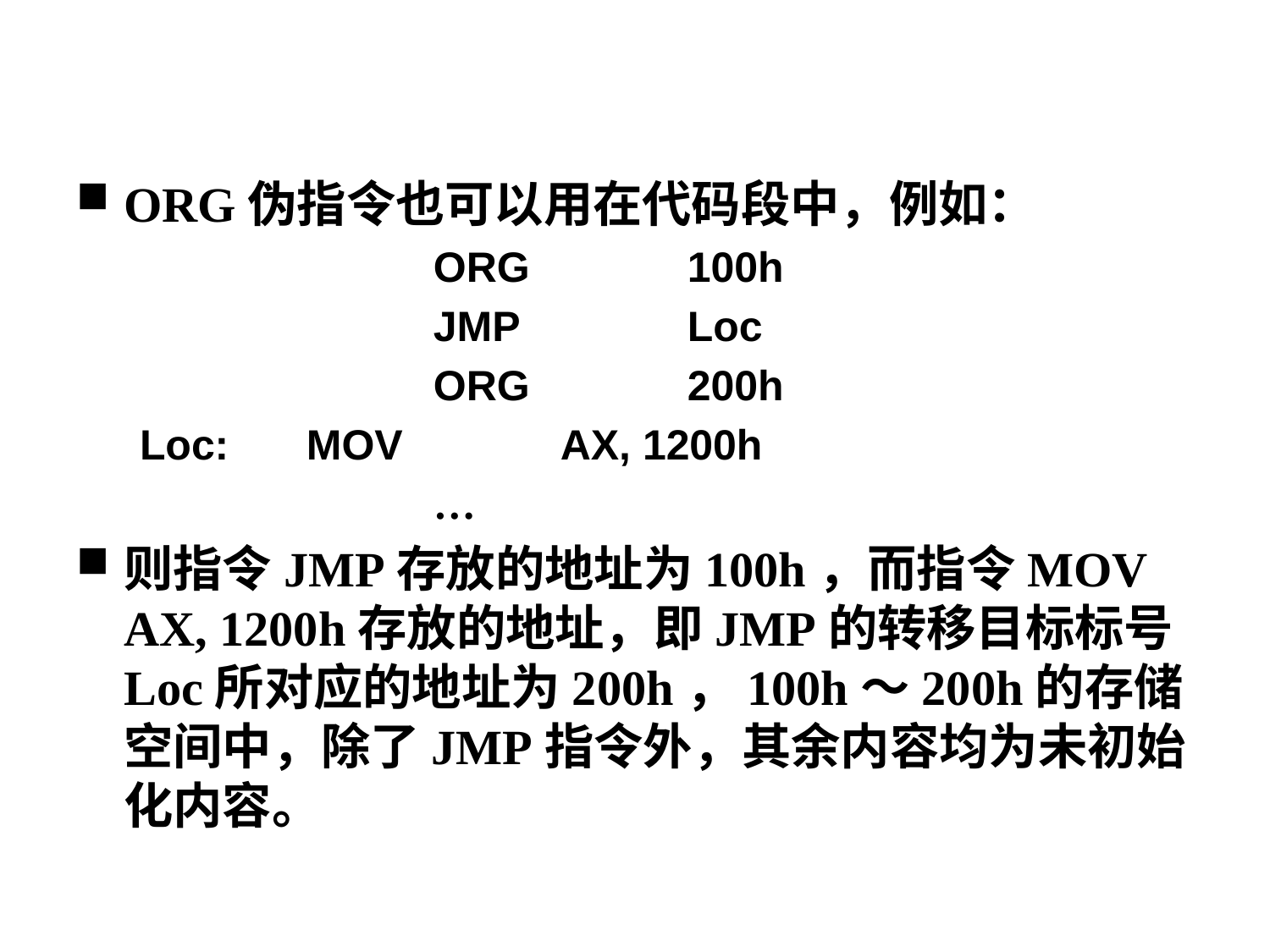

#
ORG伪指令也可以用在代码段中，例如：
			ORG		100h
			JMP		Loc
			ORG		200h
Loc:	MOV		AX, 1200h
			…
则指令JMP存放的地址为100h，而指令MOV AX, 1200h存放的地址，即JMP的转移目标标号Loc所对应的地址为200h，100h～200h的存储空间中，除了JMP指令外，其余内容均为未初始化内容。